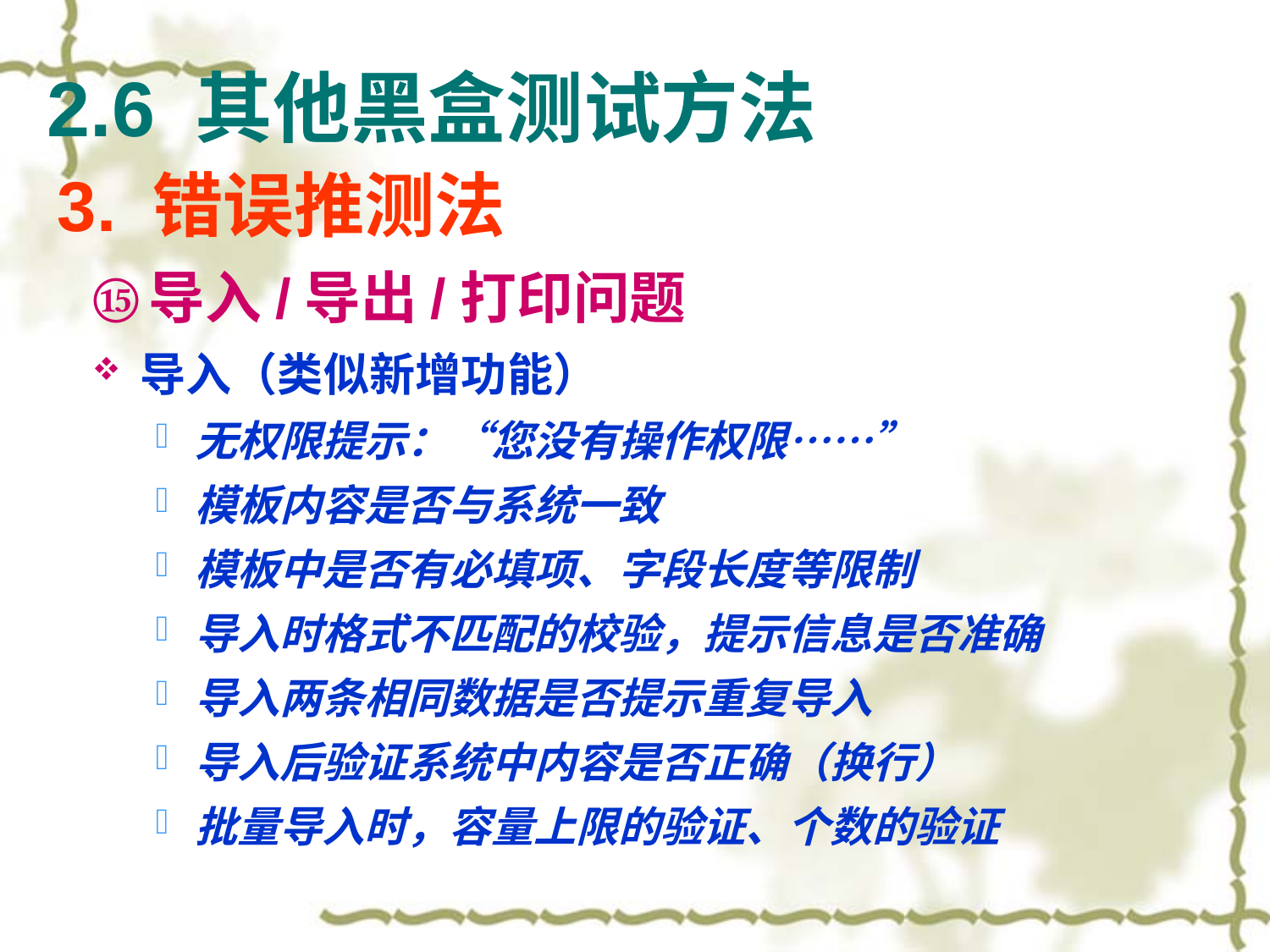

2.6 其他黑盒测试方法
3. 错误推测法
导入/导出/打印问题
导入（类似新增功能）
无权限提示：“您没有操作权限……”
模板内容是否与系统一致
模板中是否有必填项、字段长度等限制
导入时格式不匹配的校验，提示信息是否准确
导入两条相同数据是否提示重复导入
导入后验证系统中内容是否正确（换行）
批量导入时，容量上限的验证、个数的验证